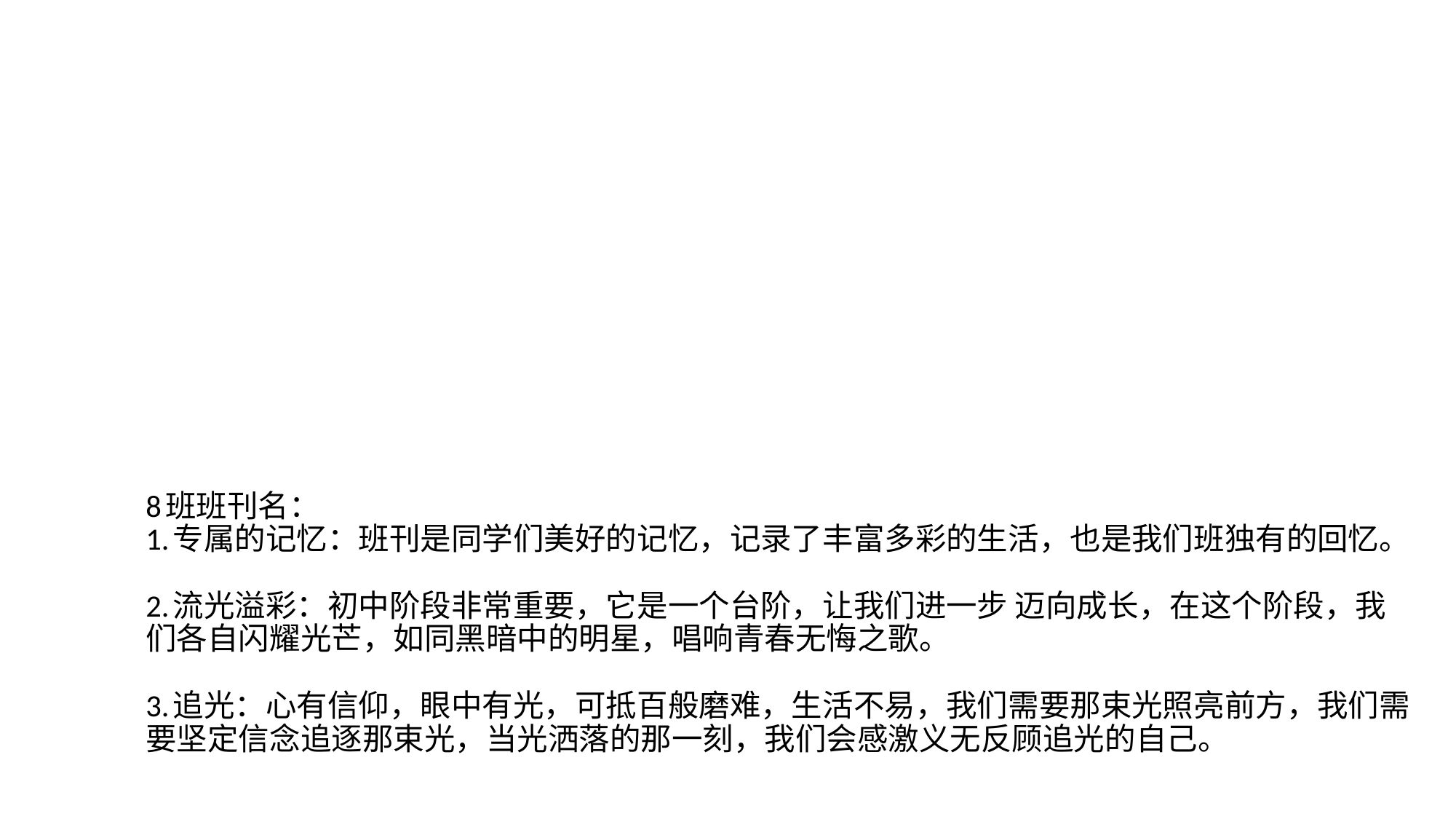

# 8班班刊名： 1.专属的记忆：班刊是同学们美好的记忆，记录了丰富多彩的生活，也是我们班独有的回忆。 2.流光溢彩：初中阶段非常重要，它是一个台阶，让我们进一步 迈向成长，在这个阶段，我们各自闪耀光芒，如同黑暗中的明星，唱响青春无悔之歌。 3.追光：心有信仰，眼中有光，可抵百般磨难，生活不易，我们需要那束光照亮前方，我们需要坚定信念追逐那束光，当光洒落的那一刻，我们会感激义无反顾追光的自己。
3.：